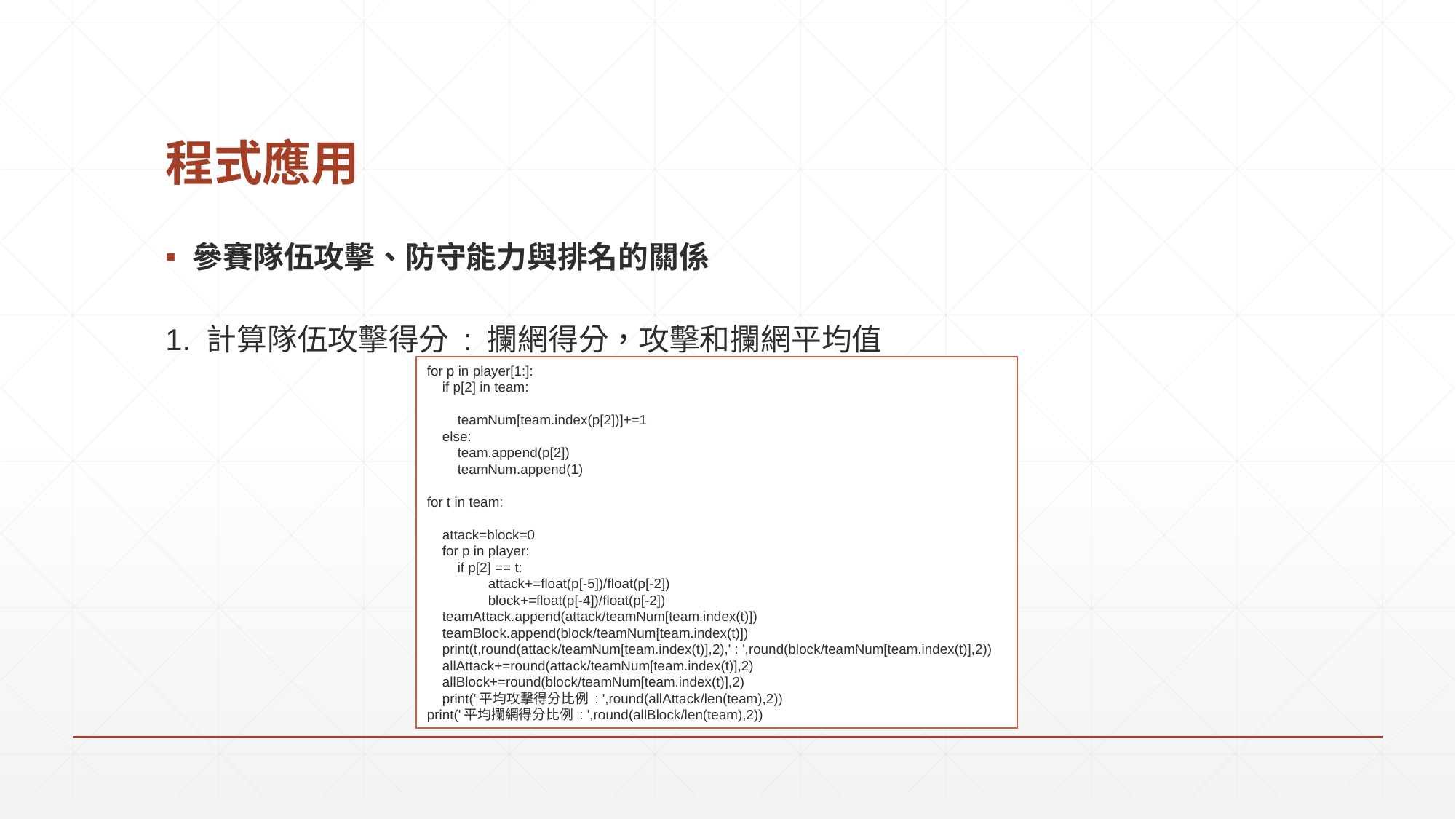

# 程式應用
參賽隊伍攻擊、防守能力與排名的關係
1. 計算隊伍攻擊得分 : 攔網得分，攻擊和攔網平均值
for p in player[1:]:
    if p[2] in team:

        teamNum[team.index(p[2])]+=1
    else:
        team.append(p[2])
        teamNum.append(1)

for t in team:

    attack=block=0
    for p in player:
        if p[2] == t:
                attack+=float(p[-5])/float(p[-2])
                block+=float(p[-4])/float(p[-2])
    teamAttack.append(attack/teamNum[team.index(t)])
    teamBlock.append(block/teamNum[team.index(t)])
    print(t,round(attack/teamNum[team.index(t)],2),' : ',round(block/teamNum[team.index(t)],2))
    allAttack+=round(attack/teamNum[team.index(t)],2)
    allBlock+=round(block/teamNum[team.index(t)],2)
    print('平均攻擊得分比例 : ',round(allAttack/len(team),2))
print('平均攔網得分比例 : ',round(allBlock/len(team),2))